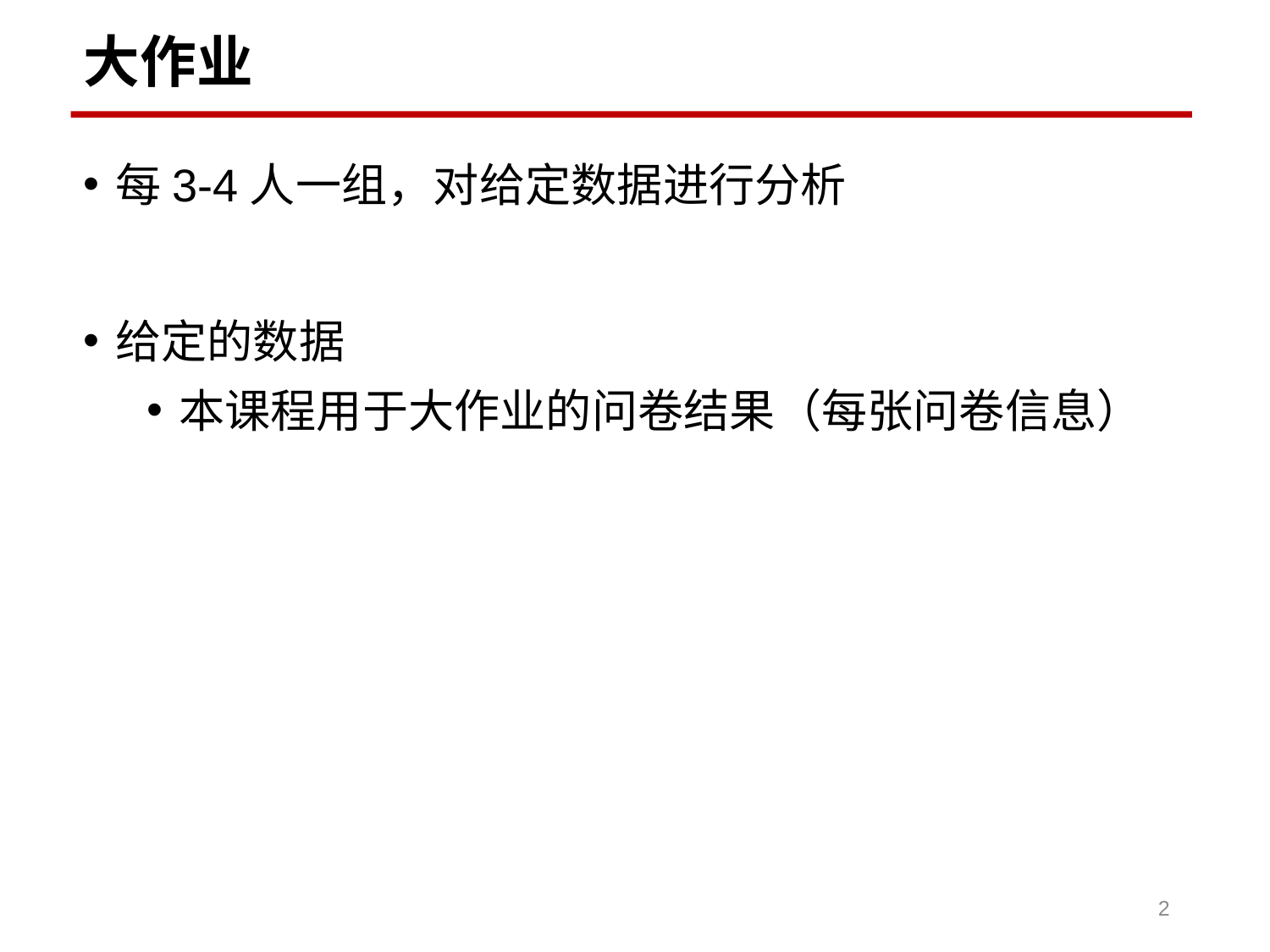

# 大作业
每3-4人一组，对给定数据进行分析

给定的数据
本课程用于大作业的问卷结果（每张问卷信息）
2